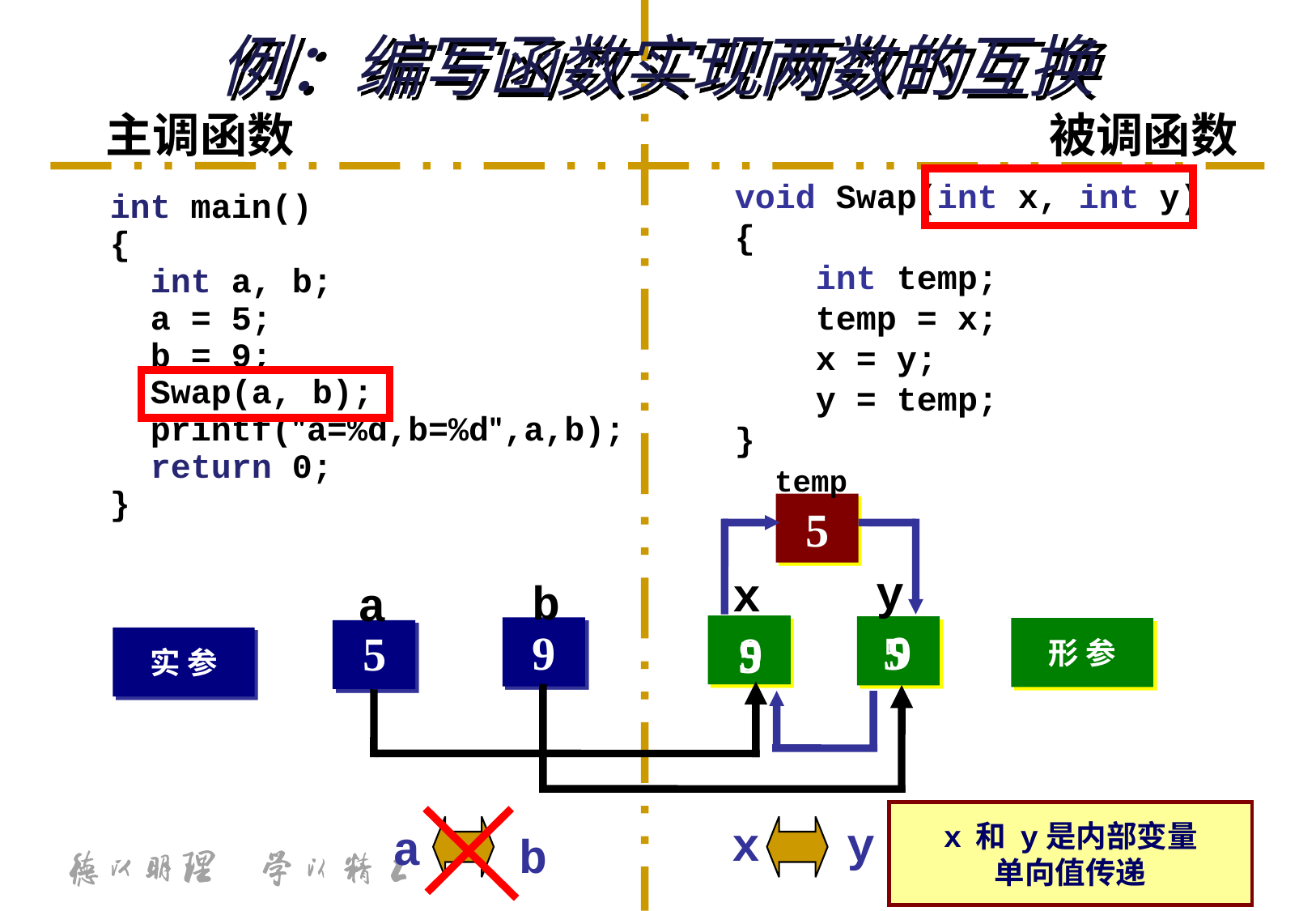

例：编写函数实现两数的互换
主调函数
被调函数

void Swap(int x, int y)
{
    int temp;
    temp = x;
    x = y;
    y = temp;
}
int main()
{
  int a, b;
  a = 5;
  b = 9;
  Swap(a, b);
  printf("a=%d,b=%d",a,b);
  return 0;
}

temp

5

y
x
b
a

9

9
5

5
9
形 参

5
实 参

x 和 y是内部变量
单向值传递
x
y

a

b